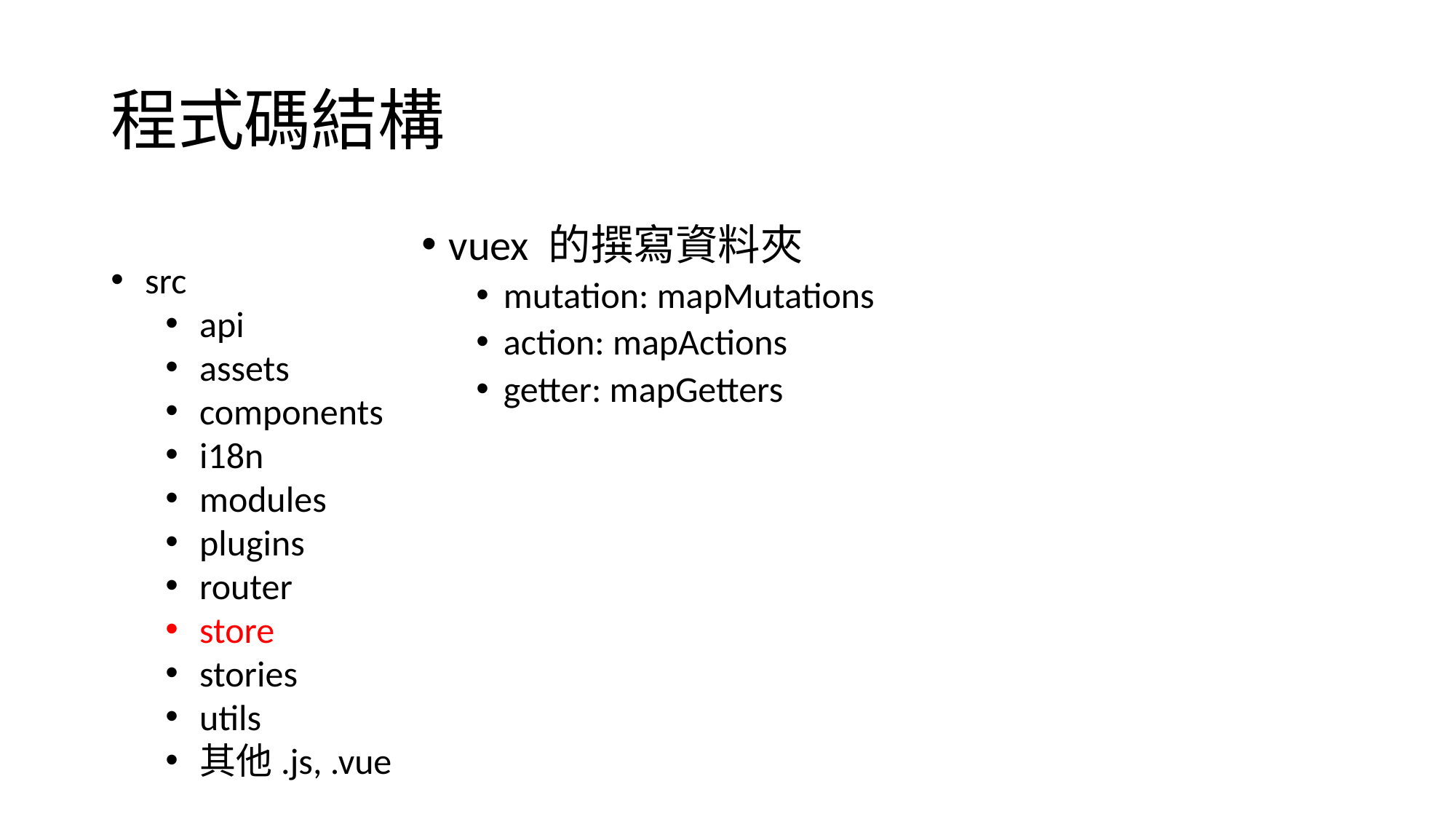

# 程式碼結構
vuex 的撰寫資料夾
mutation: mapMutations
action: mapActions
getter: mapGetters
src
api
assets
components
i18n
modules
plugins
router
store
stories
utils
其他.js, .vue